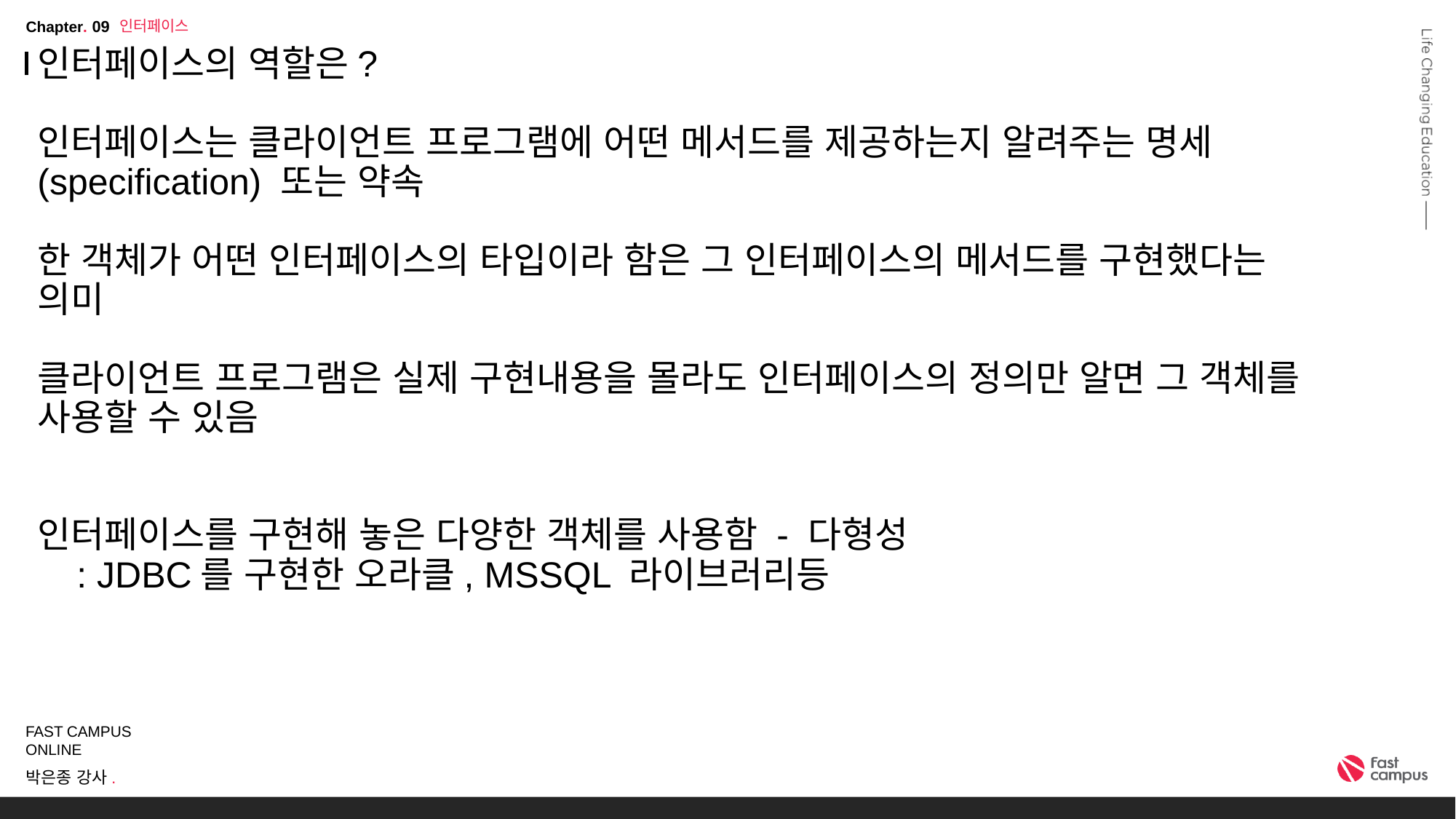

인터페이스
09
# 인터페이스의 역할은? 인터페이스는 클라이언트 프로그램에 어떤 메서드를 제공하는지 알려주는 명세(specification) 또는 약속 한 객체가 어떤 인터페이스의 타입이라 함은 그 인터페이스의 메서드를 구현했다는 의미 클라이언트 프로그램은 실제 구현내용을 몰라도 인터페이스의 정의만 알면 그 객체를 사용할 수 있음 인터페이스를 구현해 놓은 다양한 객체를 사용함 - 다형성 : JDBC를 구현한 오라클, MSSQL 라이브러리등